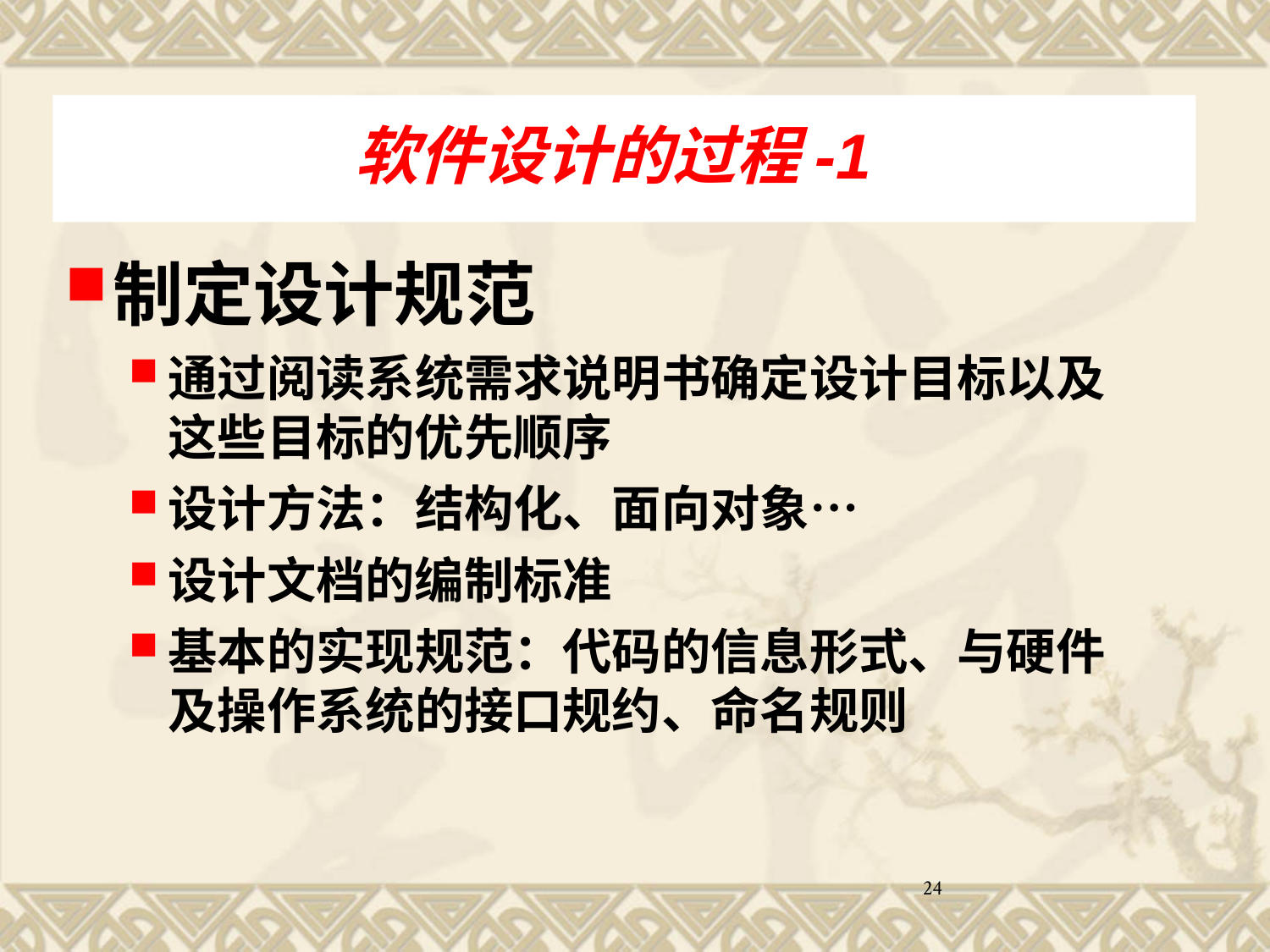

软件设计的过程-1
制定设计规范
通过阅读系统需求说明书确定设计目标以及这些目标的优先顺序
设计方法：结构化、面向对象…
设计文档的编制标准
基本的实现规范：代码的信息形式、与硬件及操作系统的接口规约、命名规则
24